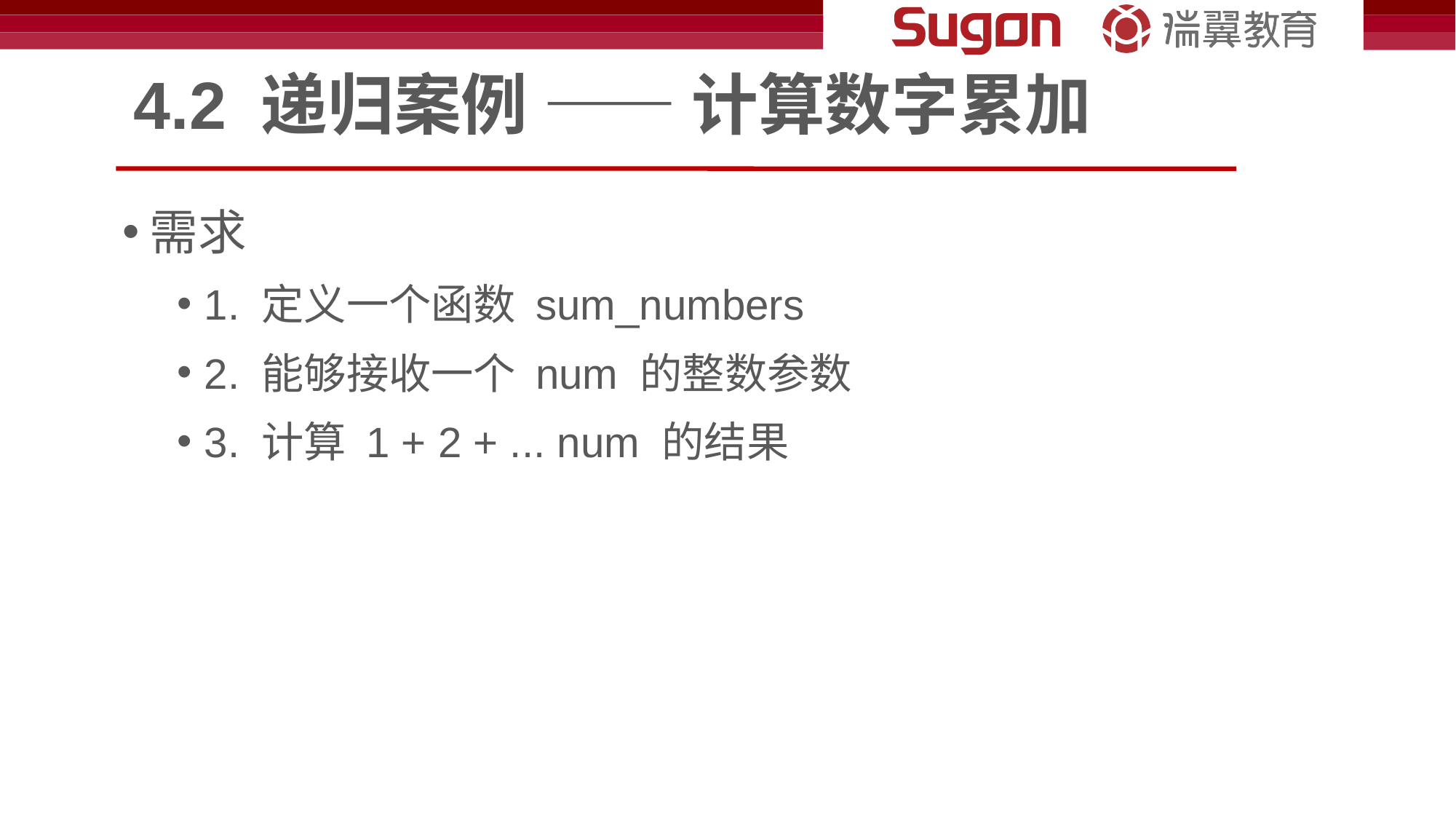

# 4.2 递归案例 —— 计算数字累加
需求
1. 定义一个函数 sum_numbers
2. 能够接收一个 num 的整数参数
3. 计算 1 + 2 + ... num 的结果